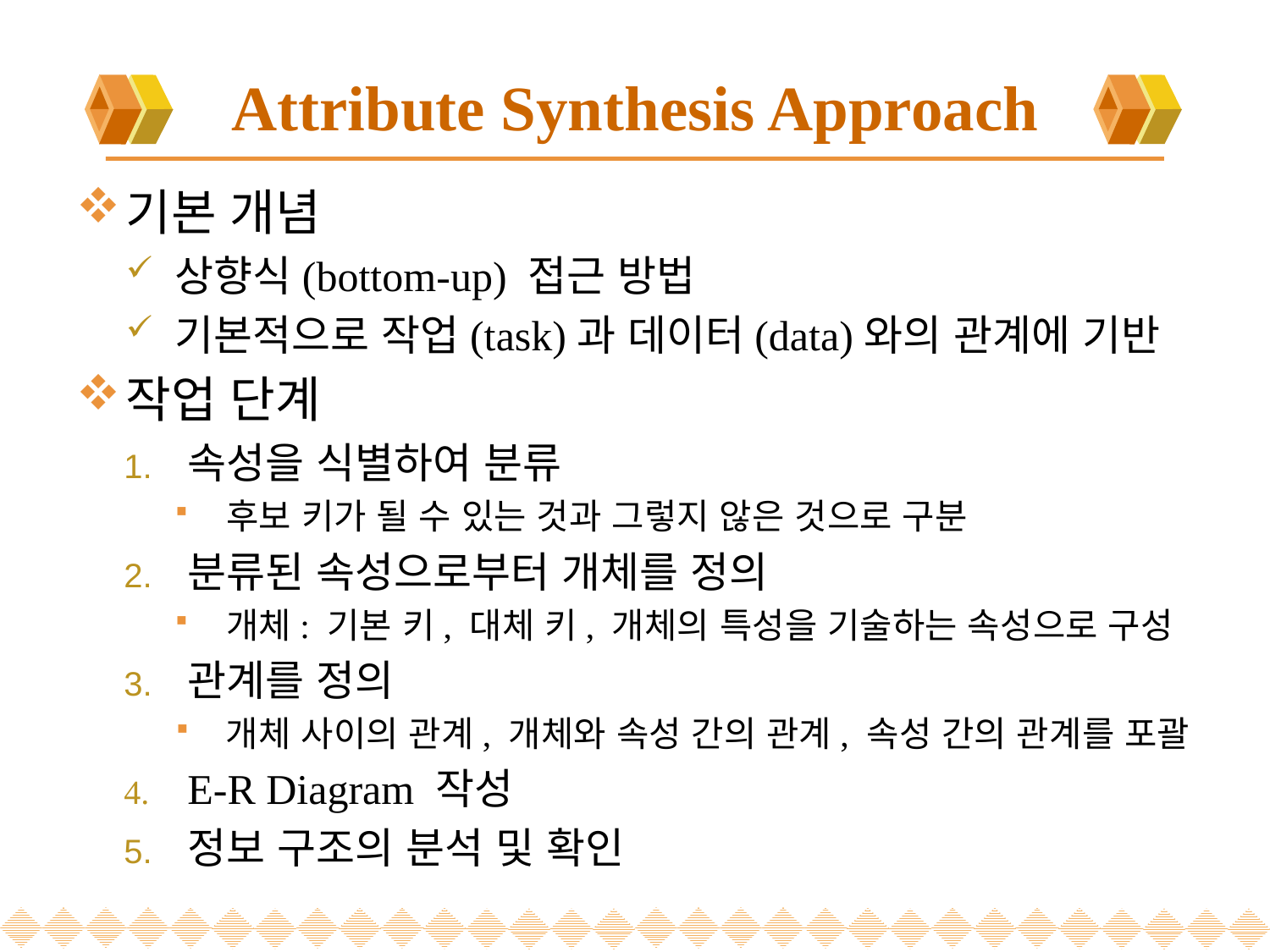

# Attribute Synthesis Approach
기본 개념
상향식(bottom-up) 접근 방법
기본적으로 작업(task)과 데이터(data)와의 관계에 기반
작업 단계
속성을 식별하여 분류
후보 키가 될 수 있는 것과 그렇지 않은 것으로 구분
분류된 속성으로부터 개체를 정의
개체: 기본 키, 대체 키, 개체의 특성을 기술하는 속성으로 구성
관계를 정의
개체 사이의 관계, 개체와 속성 간의 관계, 속성 간의 관계를 포괄
E-R Diagram 작성
정보 구조의 분석 및 확인